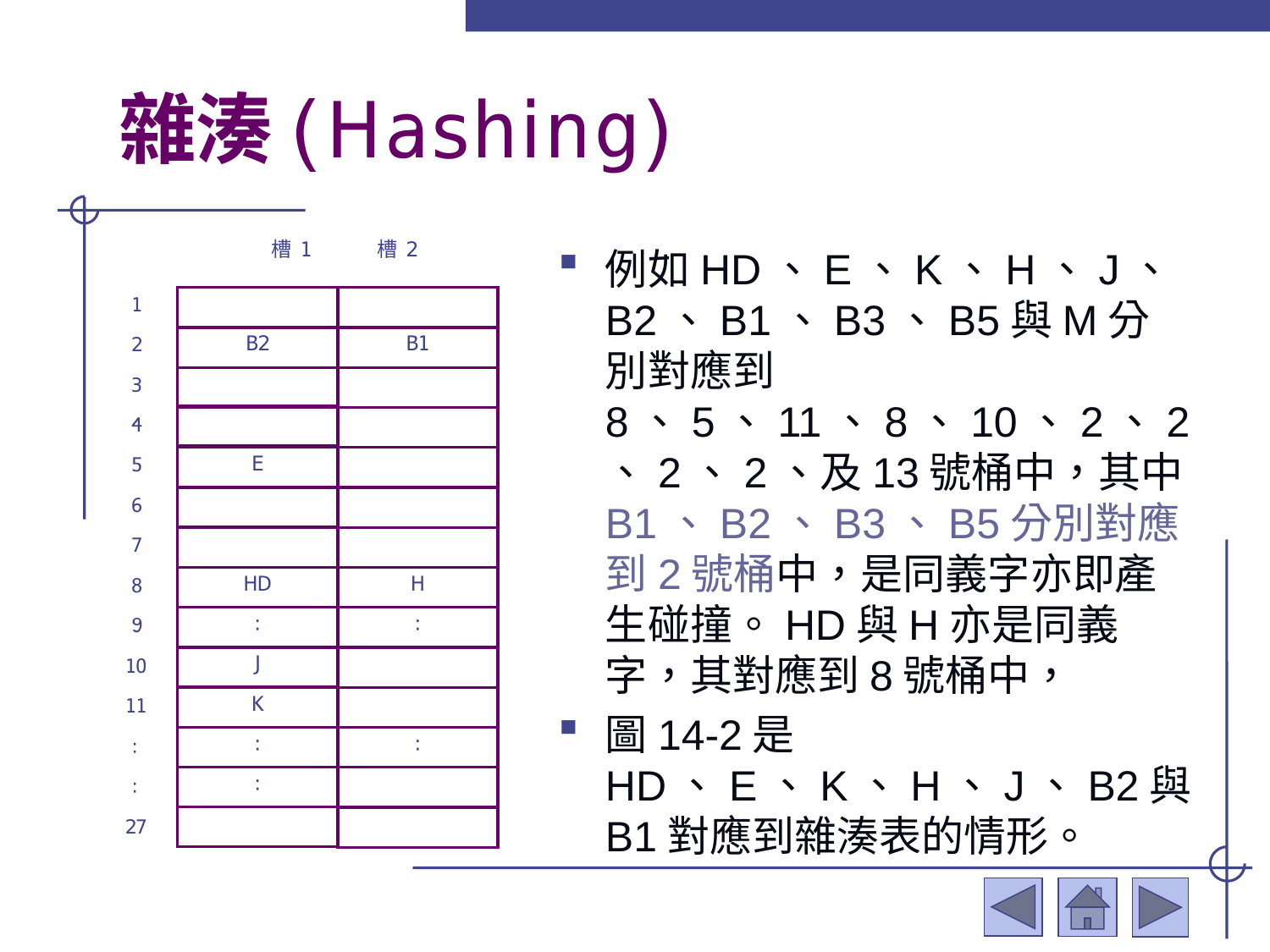

# 雜湊(Hashing)
槽1         槽2
 1
 2
 3
 4
 5
 6
 7
 8
 9
10
11
 :
 :
27

B2
B1

E

HD
H
:
:
J

K

:
:
:

例如HD、E、K、H、J、B2、B1、B3、B5與M分別對應到8、5、11、8、10、2、2、2、2、及13號桶中，其中B1、B2、B3、B5分別對應到2號桶中，是同義字亦即產生碰撞。HD與H亦是同義字，其對應到8號桶中，
圖14-2是HD、E、K、H、J、B2與B1對應到雜湊表的情形。